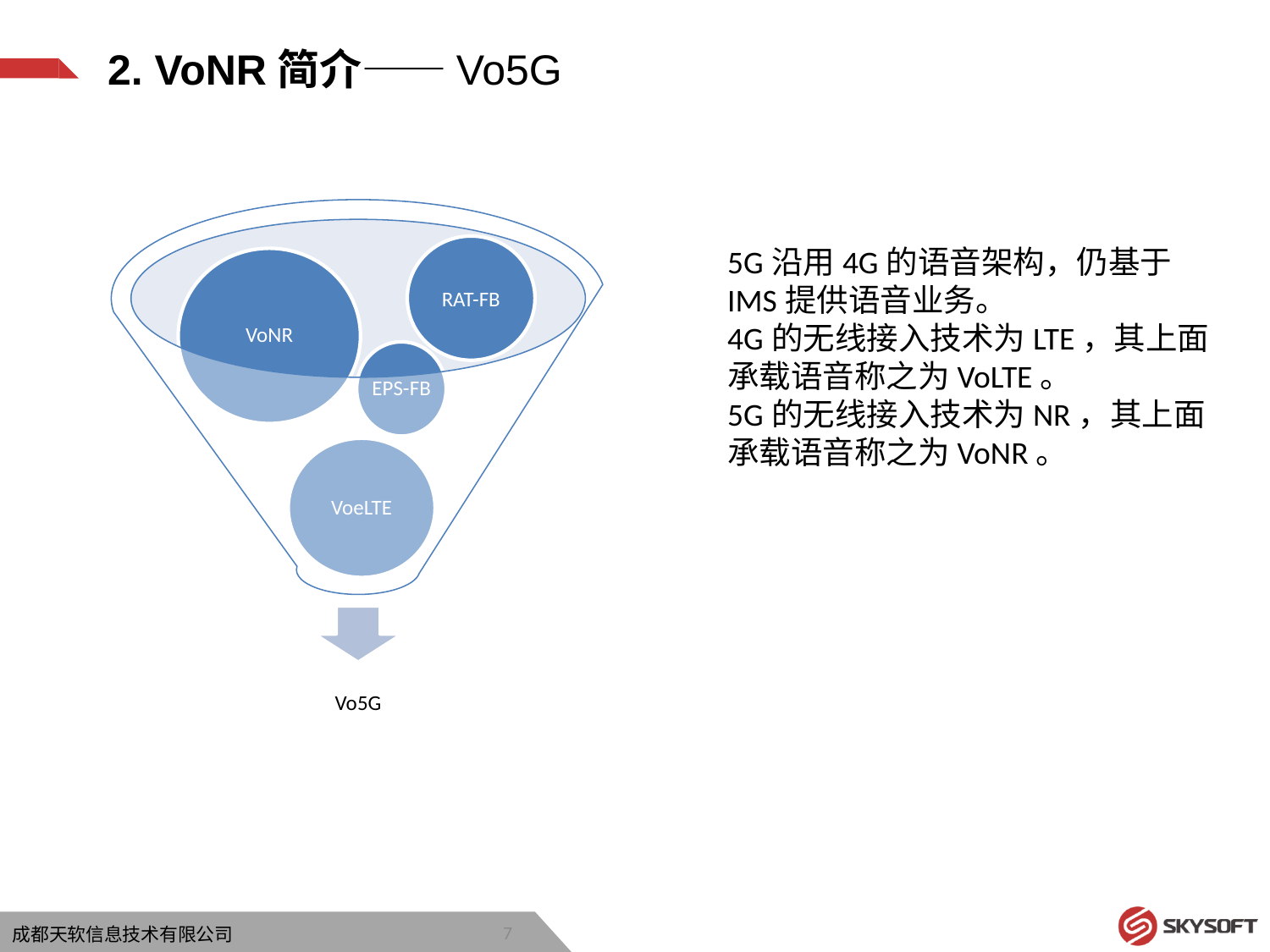

2. VoNR简介——Vo5G

Vo5G
VoeLTE
VoNR
EPS-FB
RAT-FB
5G沿用4G的语音架构，仍基于IMS提供语音业务。
4G的无线接入技术为LTE，其上面承载语音称之为VoLTE。
5G的无线接入技术为NR，其上面承载语音称之为VoNR。
7